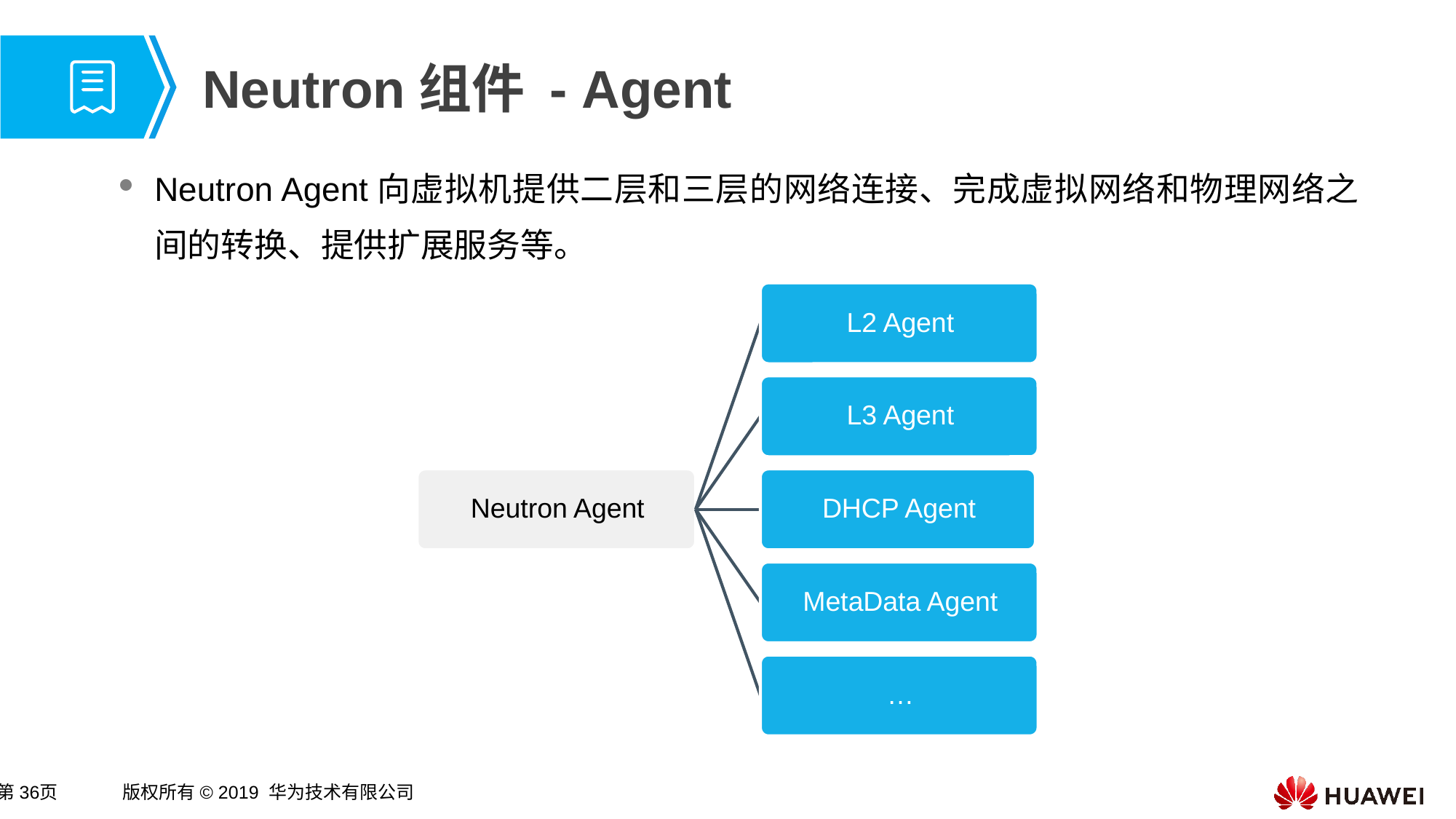

# Neutron组件 - Agent
Neutron Agent向虚拟机提供二层和三层的网络连接、完成虚拟网络和物理网络之间的转换、提供扩展服务等。
Neutron Agent

L2 Agent

L3 Agent

DHCP Agent

MetaData Agent

…